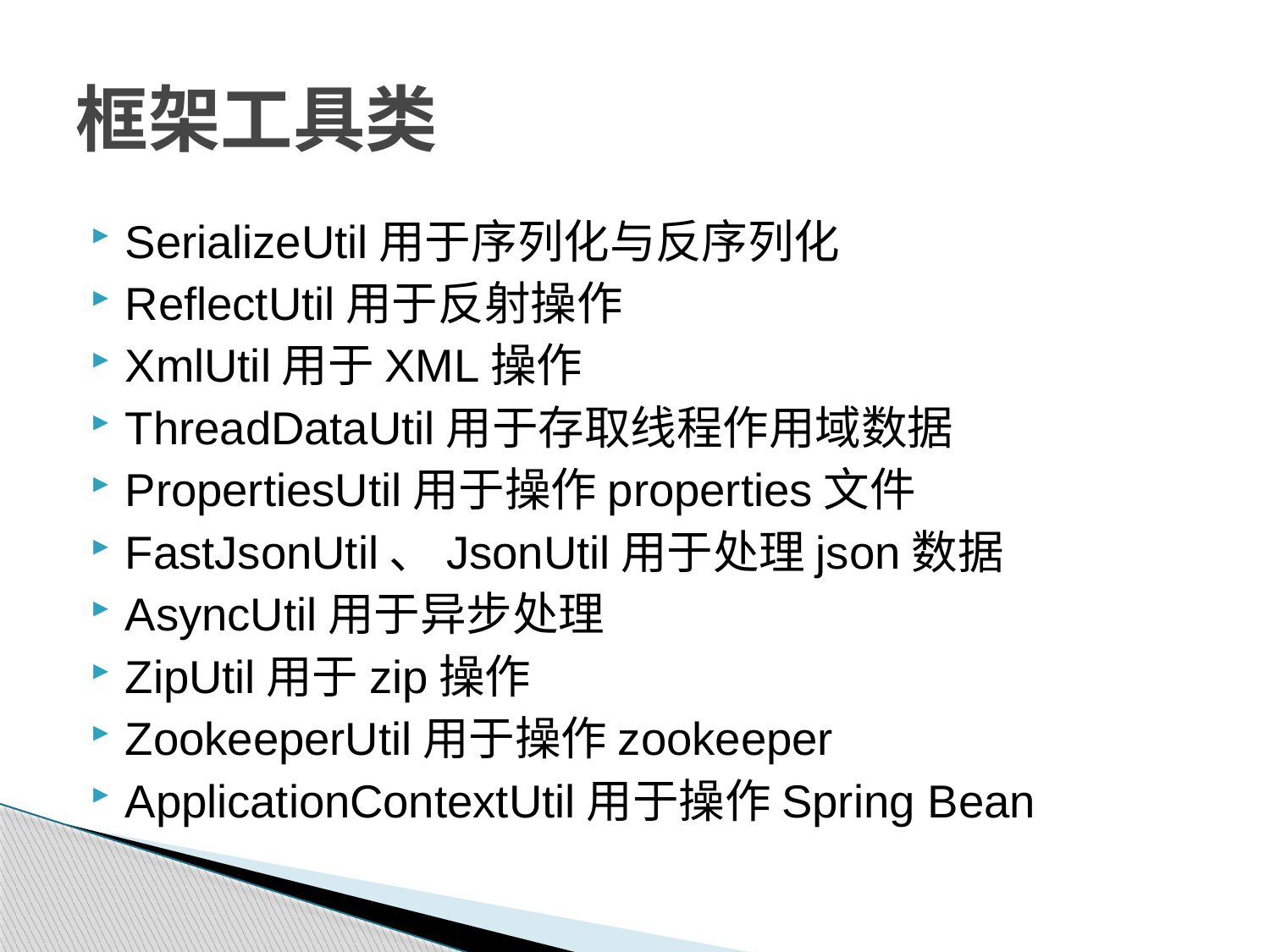

# 框架工具类
SerializeUtil用于序列化与反序列化
ReflectUtil用于反射操作
XmlUtil用于XML操作
ThreadDataUtil用于存取线程作用域数据
PropertiesUtil用于操作properties文件
FastJsonUtil、JsonUtil用于处理json数据
AsyncUtil用于异步处理
ZipUtil用于zip操作
ZookeeperUtil用于操作zookeeper
ApplicationContextUtil用于操作Spring Bean